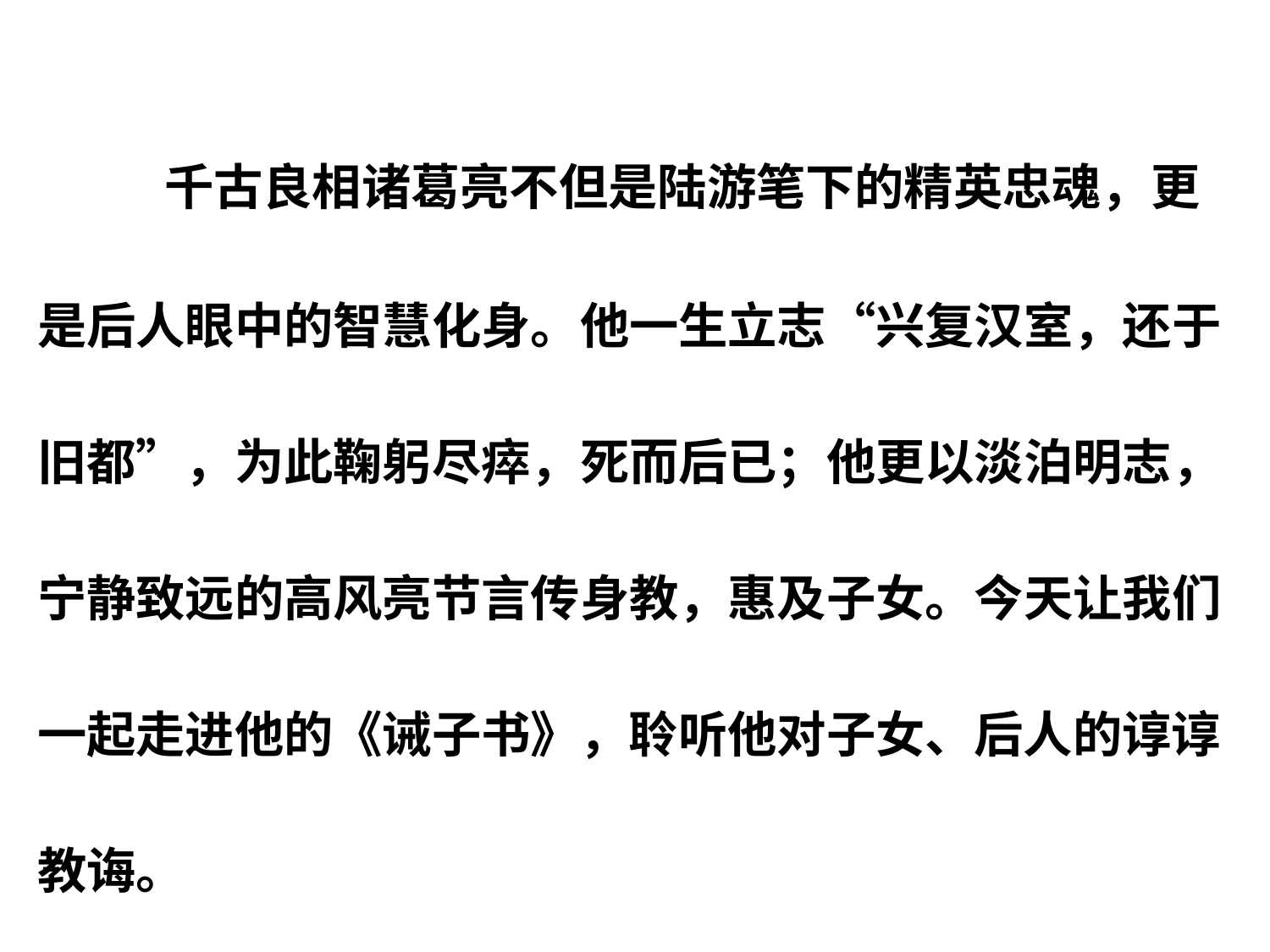

千古良相诸葛亮不但是陆游笔下的精英忠魂，更是后人眼中的智慧化身。他一生立志“兴复汉室，还于旧都”，为此鞠躬尽瘁，死而后已；他更以淡泊明志，宁静致远的高风亮节言传身教，惠及子女。今天让我们一起走进他的《诫子书》，聆听他对子女、后人的谆谆教诲。